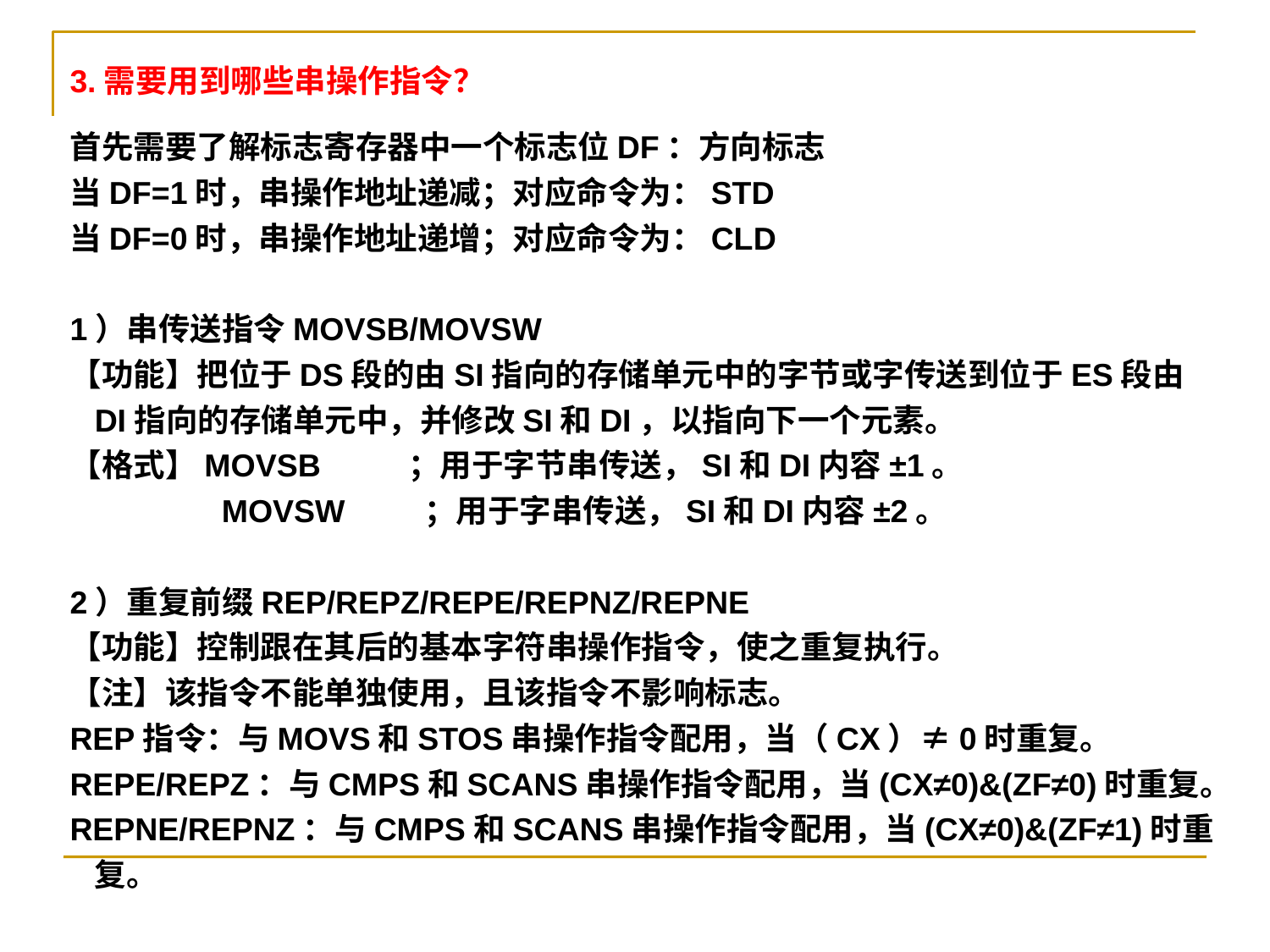

3.需要用到哪些串操作指令？
首先需要了解标志寄存器中一个标志位DF：方向标志
当DF=1时，串操作地址递减；对应命令为：STD
当DF=0时，串操作地址递增；对应命令为：CLD

1）串传送指令MOVSB/MOVSW
【功能】把位于DS段的由SI指向的存储单元中的字节或字传送到位于ES段由DI指向的存储单元中，并修改SI和DI，以指向下一个元素。
【格式】MOVSB         ；用于字节串传送，SI和DI内容±1。
           	MOVSW        ；用于字串传送，SI和DI内容±2。

2）重复前缀REP/REPZ/REPE/REPNZ/REPNE
【功能】控制跟在其后的基本字符串操作指令，使之重复执行。
【注】该指令不能单独使用，且该指令不影响标志。
REP指令：与MOVS和STOS串操作指令配用，当（CX）≠0时重复。
REPE/REPZ：与CMPS和SCANS串操作指令配用，当(CX≠0)&(ZF≠0)时重复。
REPNE/REPNZ：与CMPS和SCANS串操作指令配用，当(CX≠0)&(ZF≠1)时重复。